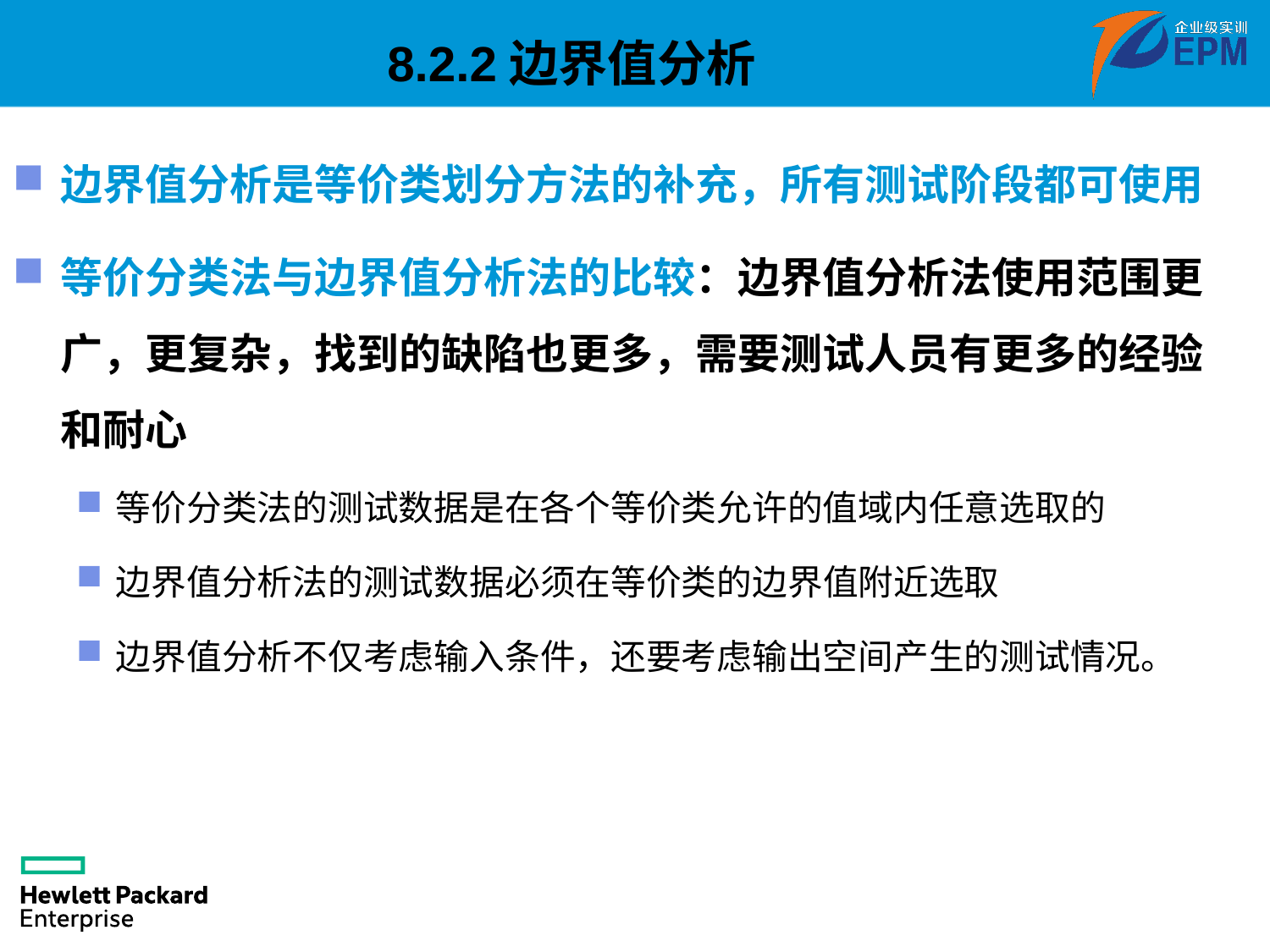

8.2.2边界值分析
边界值分析是等价类划分方法的补充，所有测试阶段都可使用
等价分类法与边界值分析法的比较：边界值分析法使用范围更广，更复杂，找到的缺陷也更多，需要测试人员有更多的经验和耐心
等价分类法的测试数据是在各个等价类允许的值域内任意选取的
边界值分析法的测试数据必须在等价类的边界值附近选取
边界值分析不仅考虑输入条件，还要考虑输出空间产生的测试情况。